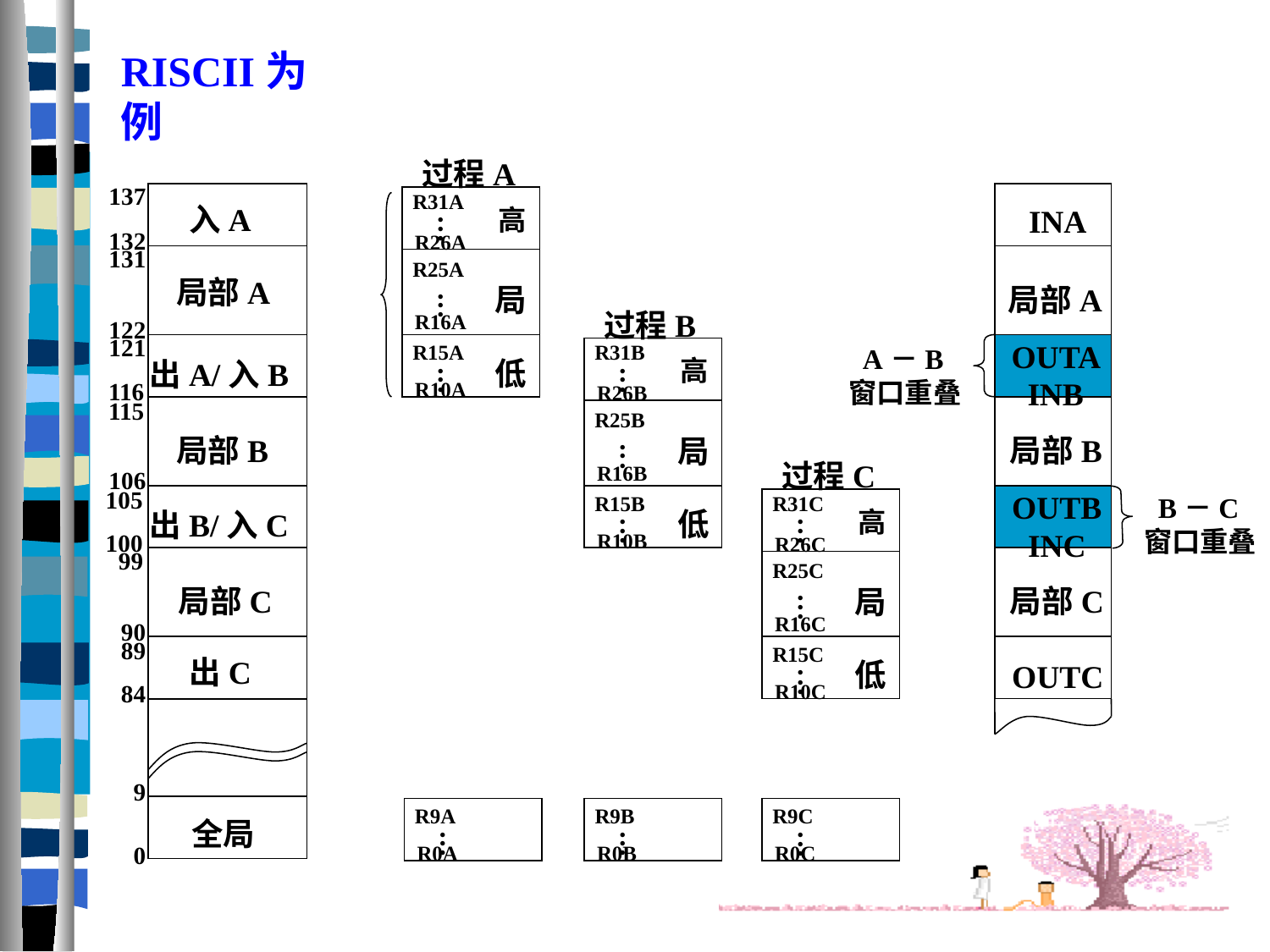

RISCII为例
过程A
137
R31A

入A
INA
高
···
132
R26A
131

R25A

局部A
局部A
局
···
过程B
R16A
122
121
OUTA
  INB
R15A
R31B

  A－B
窗口重叠

低
高
出A/入B
···
···
116
R10A
R26B
115

R25B
局部B
局部B
局
···
过程C
R16B
106
105
OUTB
  INC
R15B
R31C
  B－C
窗口重叠

低
高
出B/入C
···
···
100
R10B
R26C
99

R25C

局部C
局部C
局
···
R16C
90
89
R15C

出C
低
OUTC
···
84
R10C

9
R9A
R9B
R9C

全局
···
···
···
0
R0A
R0B
R0C